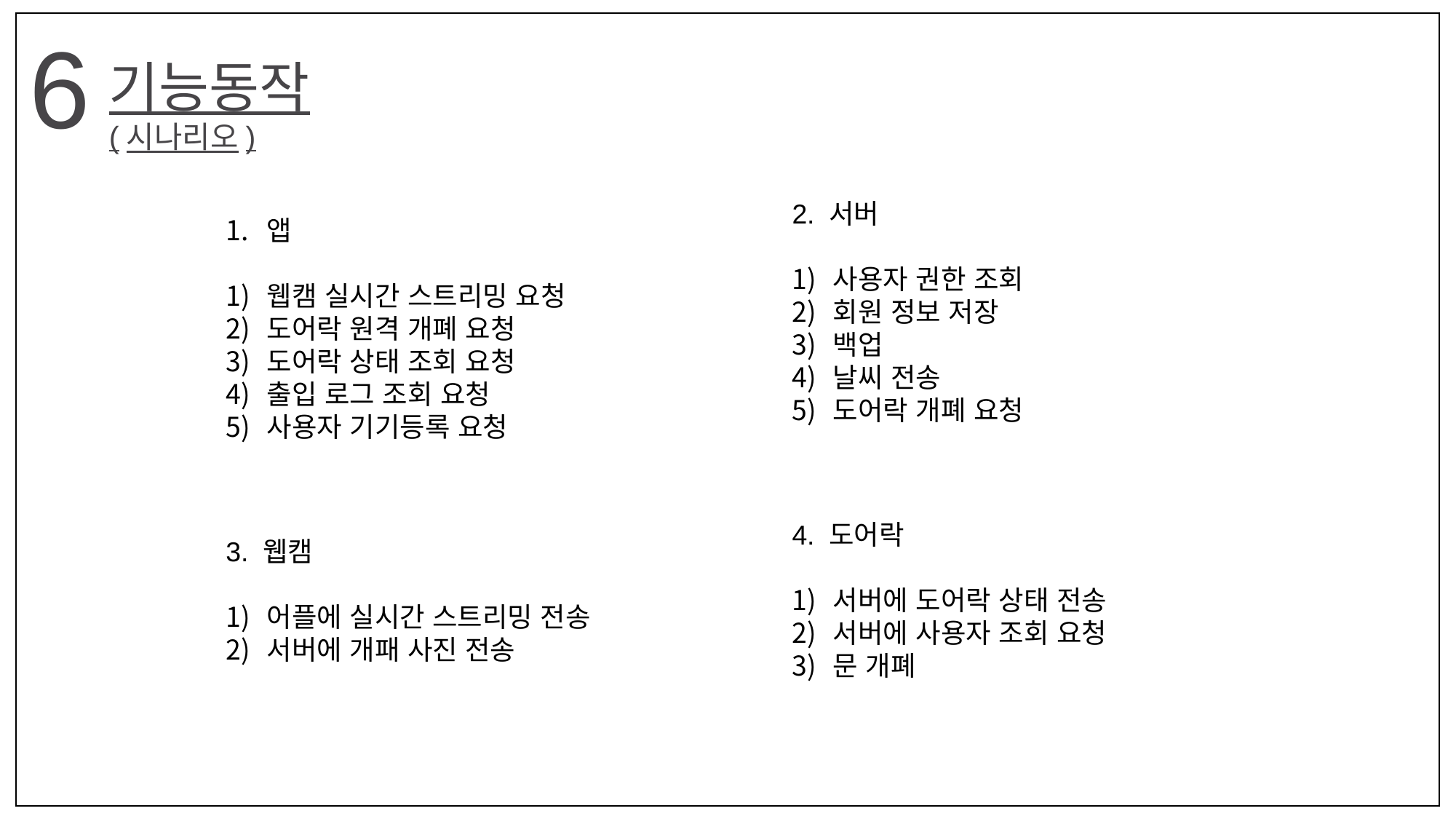

6
기능동작
(시나리오)
2. 서버

사용자 권한 조회
회원 정보 저장
백업
날씨 전송
도어락 개폐 요청

앱

웹캠 실시간 스트리밍 요청
도어락 원격 개폐 요청
도어락 상태 조회 요청
출입 로그 조회 요청
사용자 기기등록 요청

4. 도어락

서버에 도어락 상태 전송
서버에 사용자 조회 요청
문 개폐
3. 웹캠

어플에 실시간 스트리밍 전송
서버에 개패 사진 전송